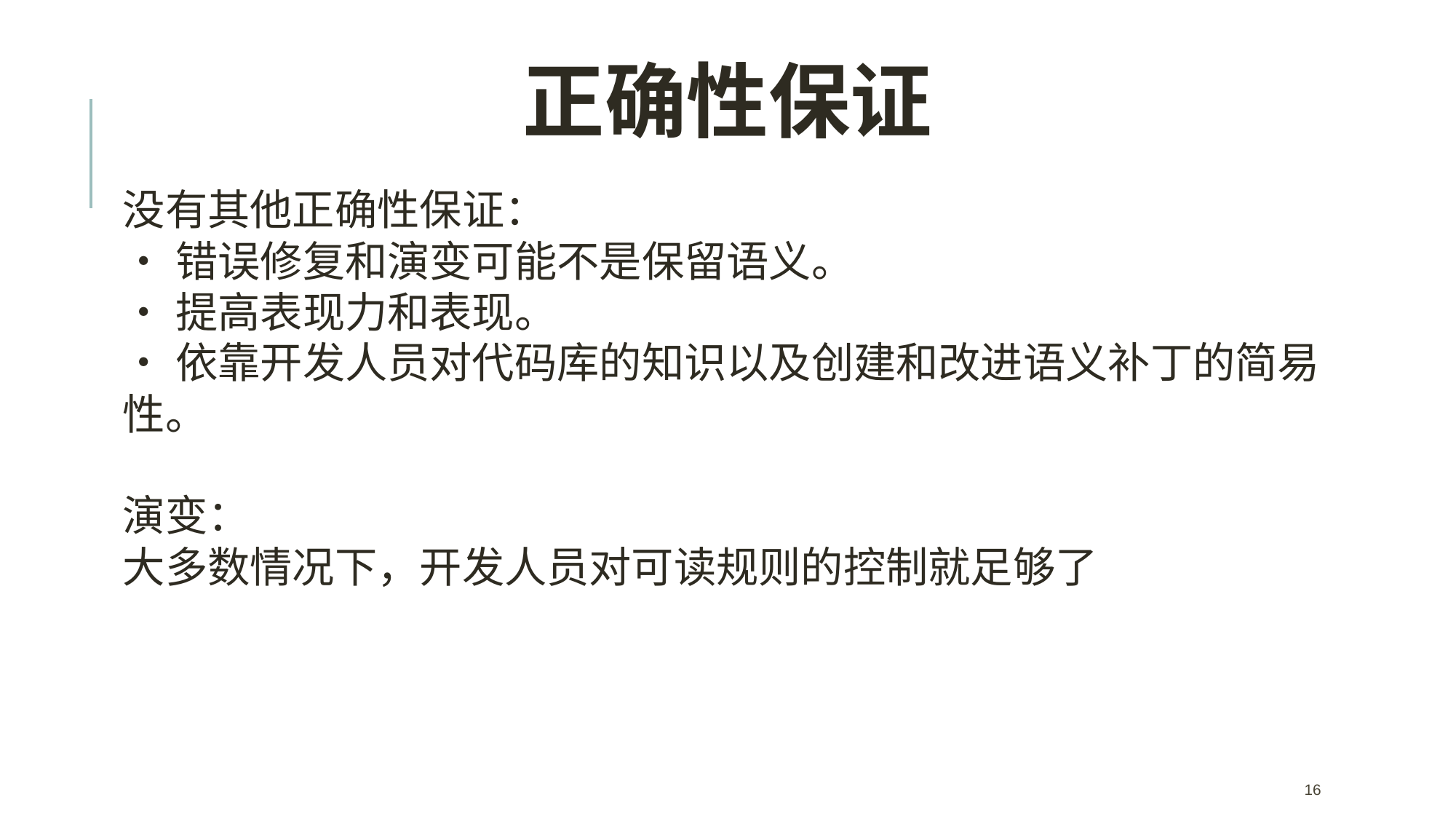

正确性保证
没有其他正确性保证：
•错误修复和演变可能不是保留语义。
•提高表现力和表现。
•依靠开发人员对代码库的知识以及创建和改进语义补丁的简易性。

演变：
大多数情况下，开发人员对可读规则的控制就足够了
16